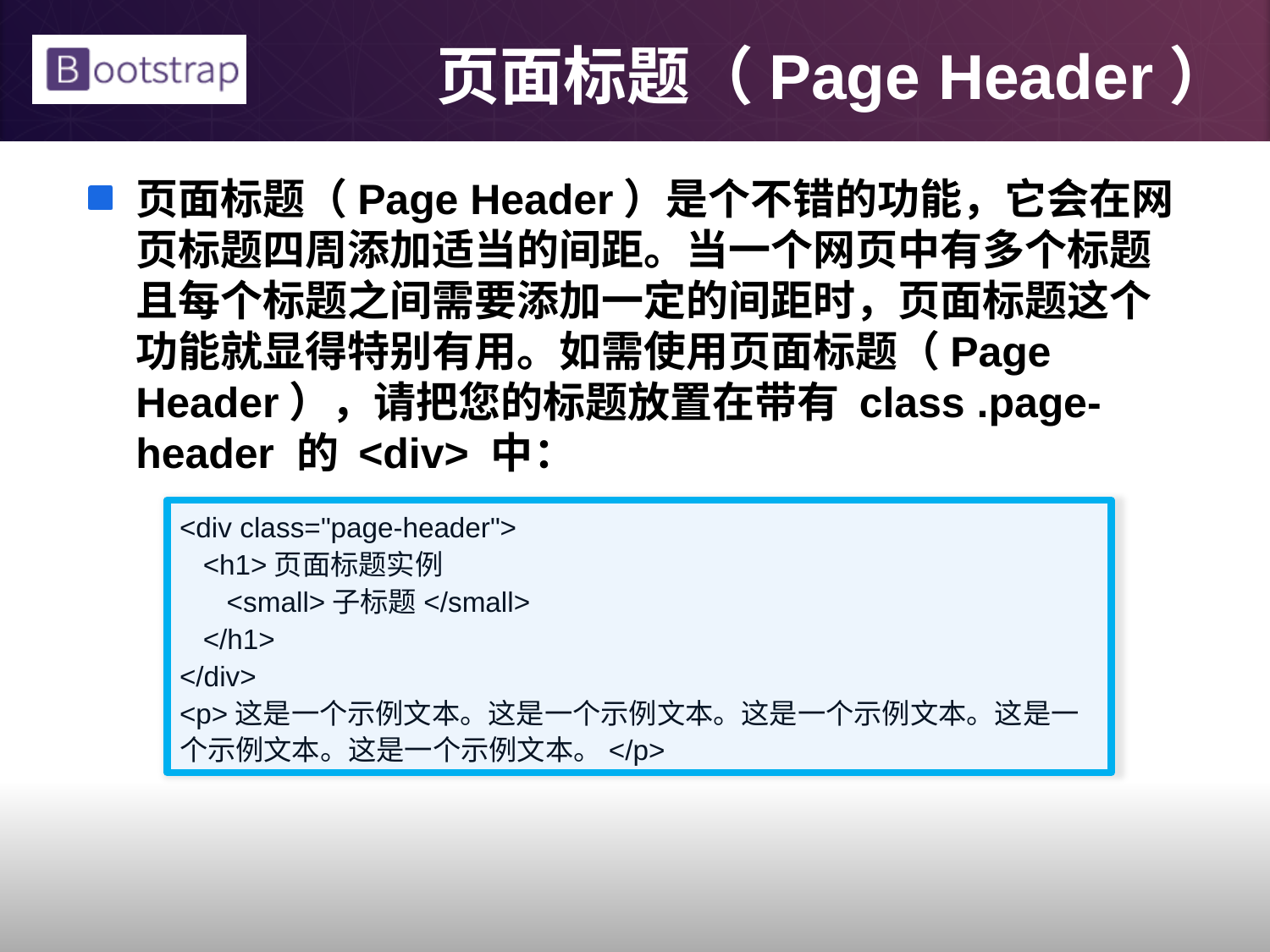

# 页面标题（Page Header）
页面标题（Page Header）是个不错的功能，它会在网页标题四周添加适当的间距。当一个网页中有多个标题且每个标题之间需要添加一定的间距时，页面标题这个功能就显得特别有用。如需使用页面标题（Page Header），请把您的标题放置在带有 class .page-header 的 <div> 中：
<div class="page-header">
   <h1>页面标题实例
      <small>子标题</small>
   </h1>
</div>
<p>这是一个示例文本。这是一个示例文本。这是一个示例文本。这是一个示例文本。这是一个示例文本。</p>